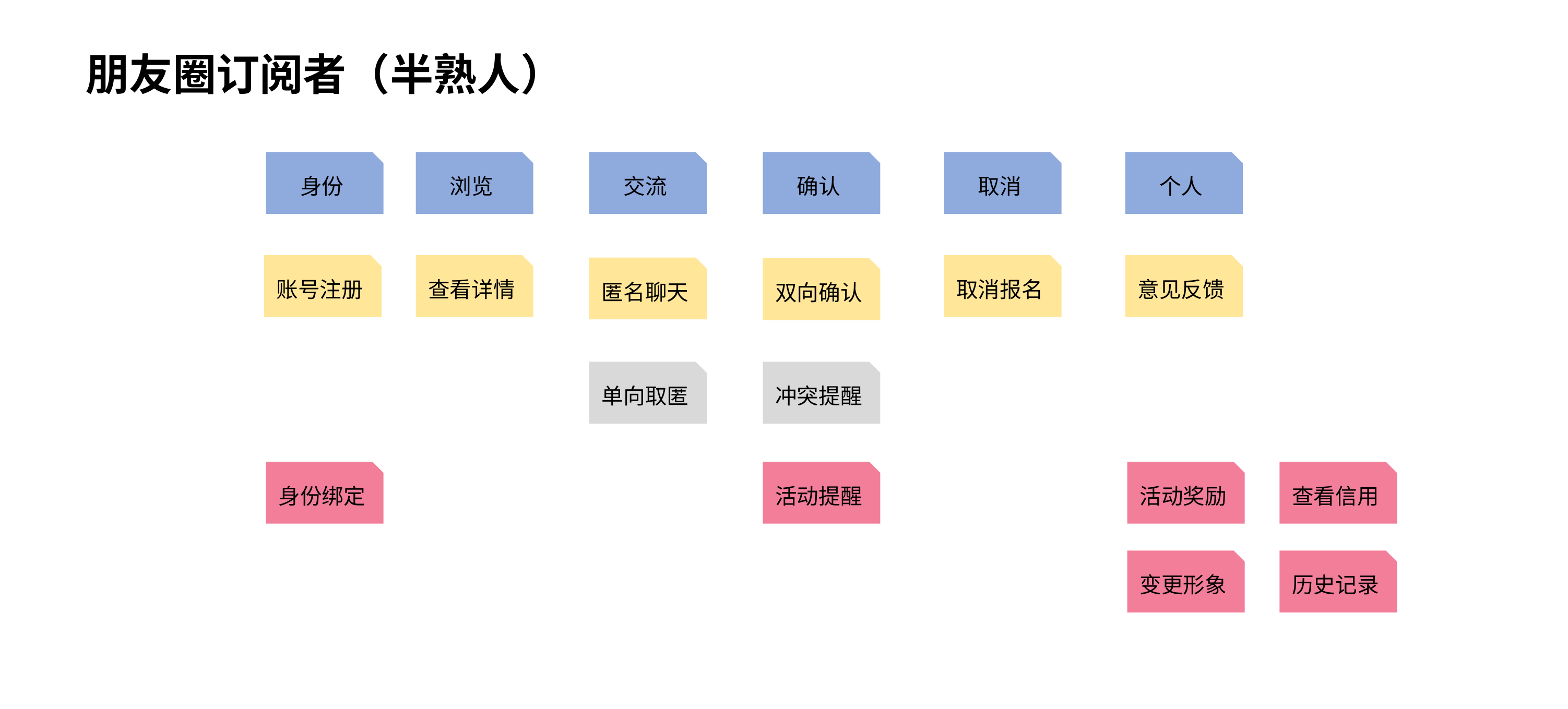

朋友圈订阅者（半熟人）
个人
浏览
交流
确认
取消
身份
意见反馈
查看详情
取消报名
账号注册
匿名聊天
双向确认
单向取匿
冲突提醒
活动提醒
活动奖励
查看信用
身份绑定
变更形象
历史记录